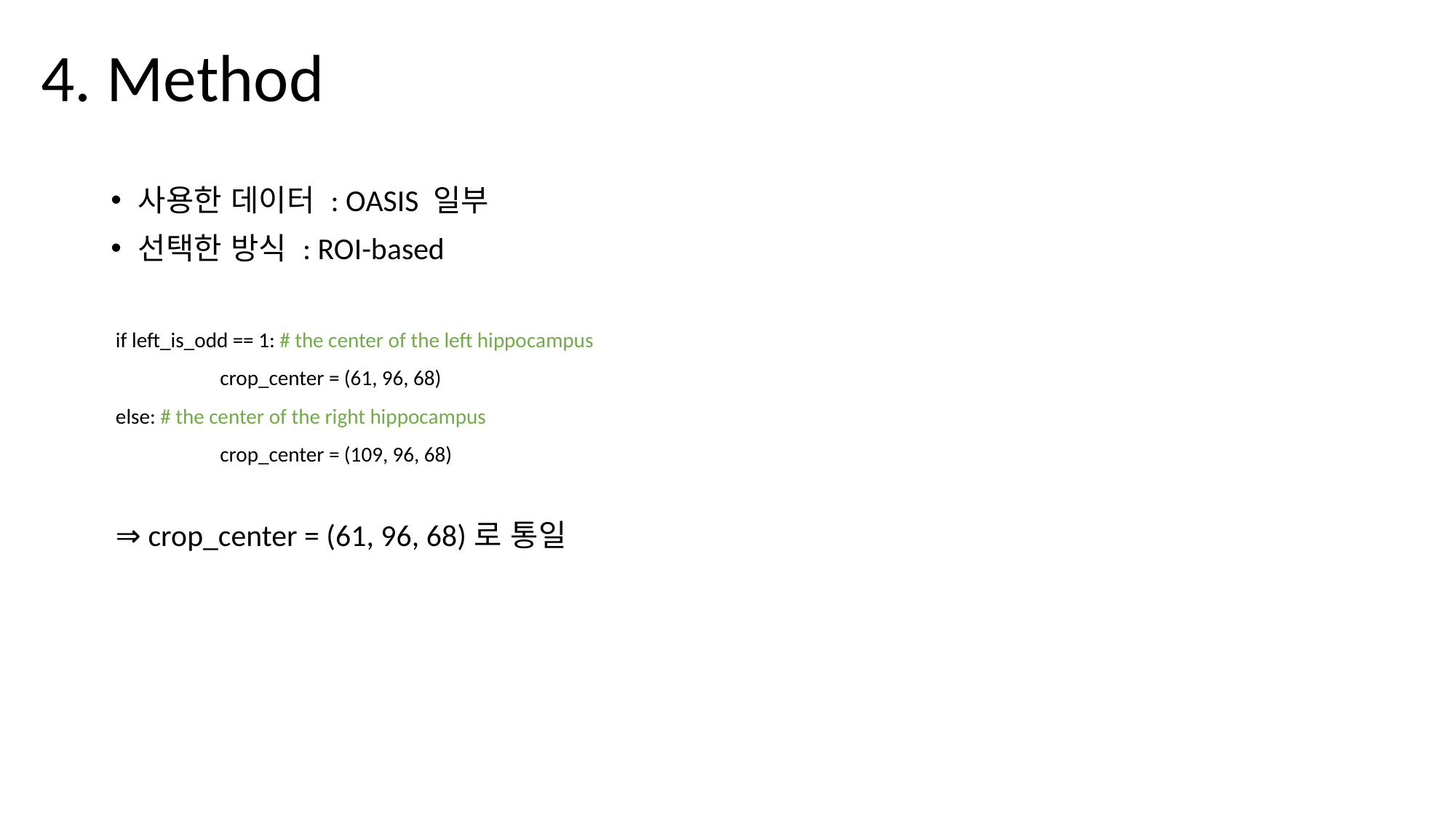

# 4. Method
사용한 데이터 : OASIS 일부
선택한 방식 : ROI-based

 if left_is_odd == 1: # the center of the left hippocampus
	crop_center = (61, 96, 68)
 else: # the center of the right hippocampus
	crop_center = (109, 96, 68)

 ⇒ crop_center = (61, 96, 68)로 통일